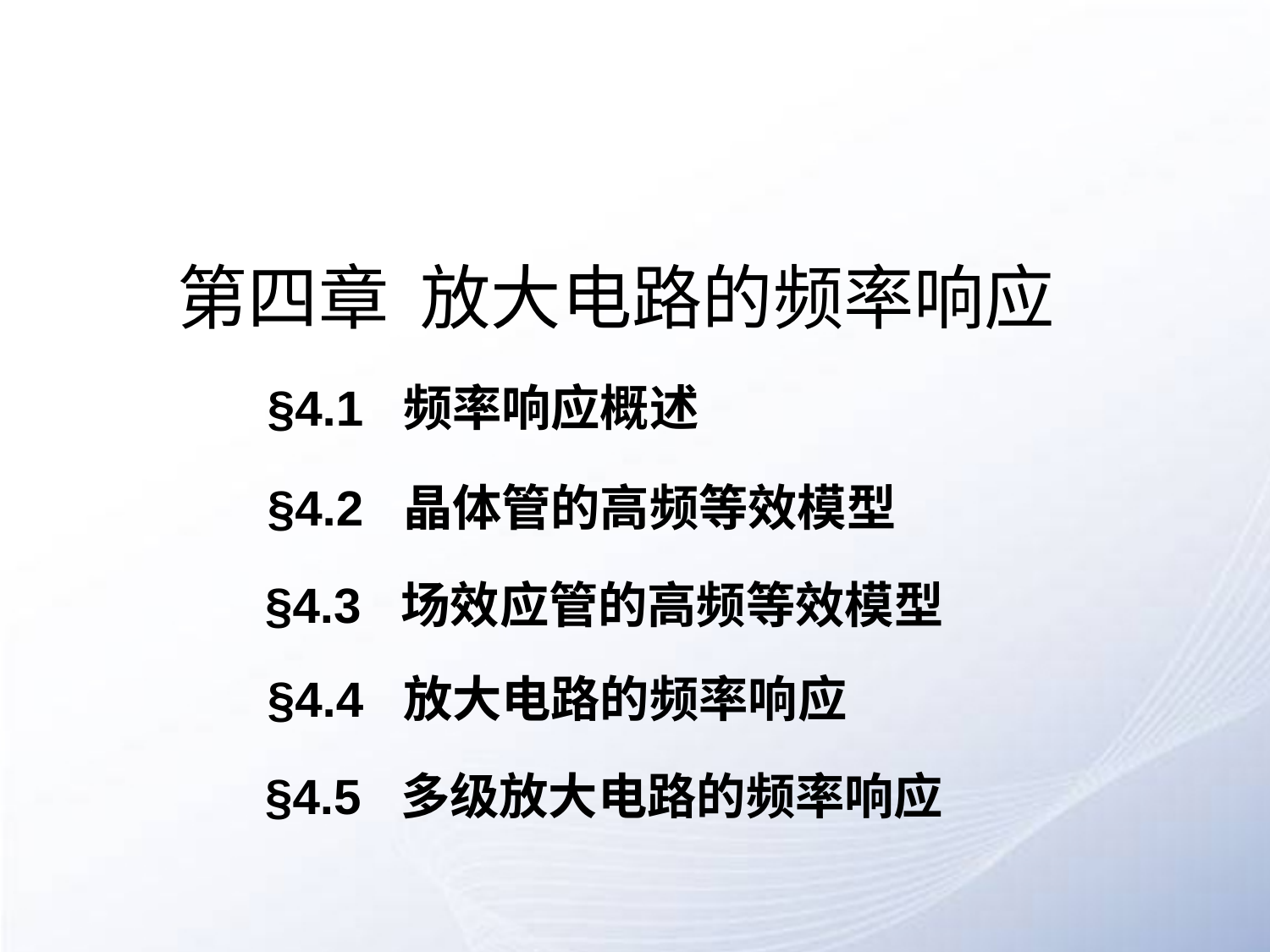

# 第四章  放大电路的频率响应
§4.1  频率响应概述
§4.2  晶体管的高频等效模型
§4.3  场效应管的高频等效模型
§4.4  放大电路的频率响应
§4.5  多级放大电路的频率响应